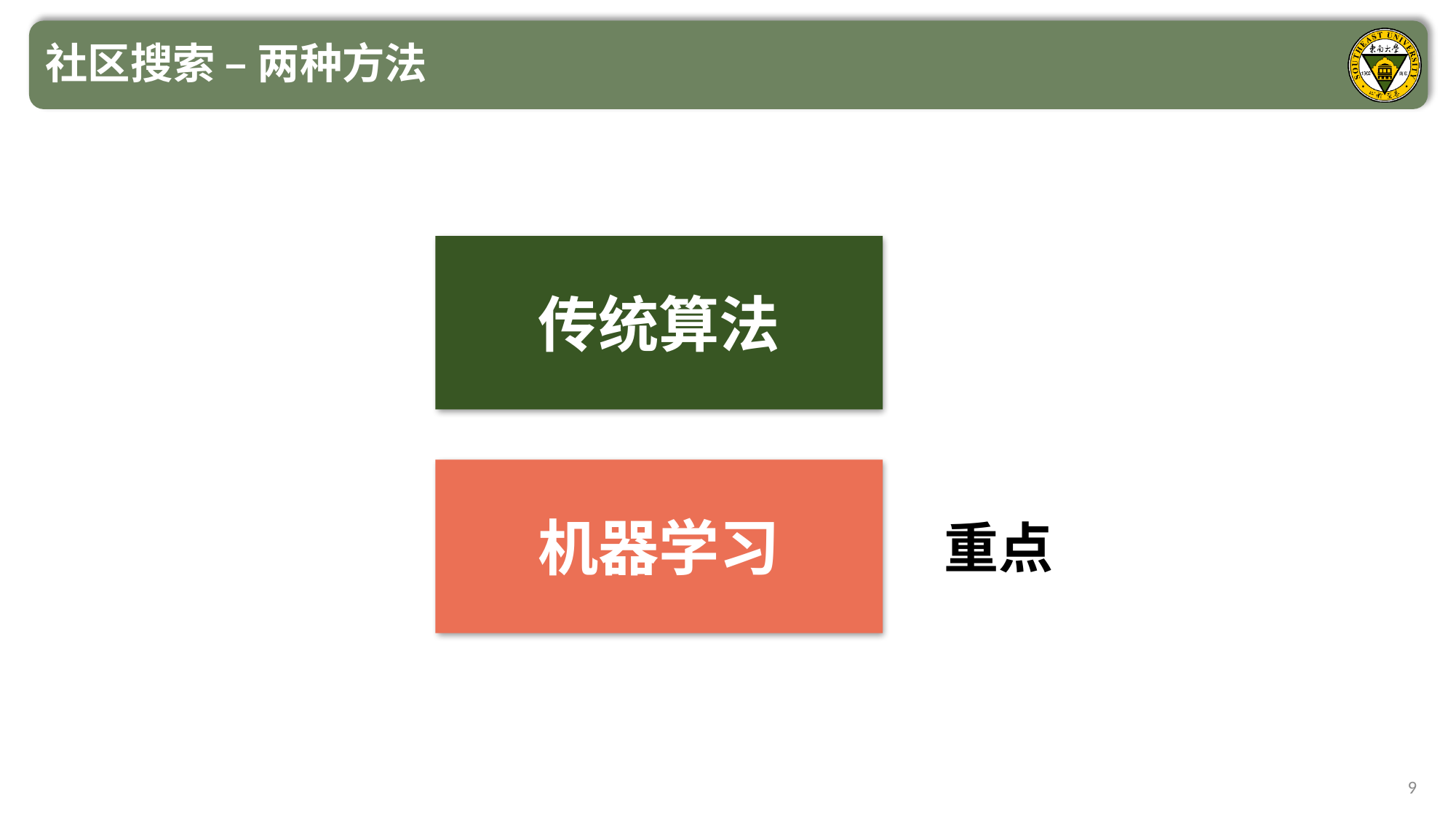

社区搜索 – 两种方法
传统算法
机器学习
重点
9